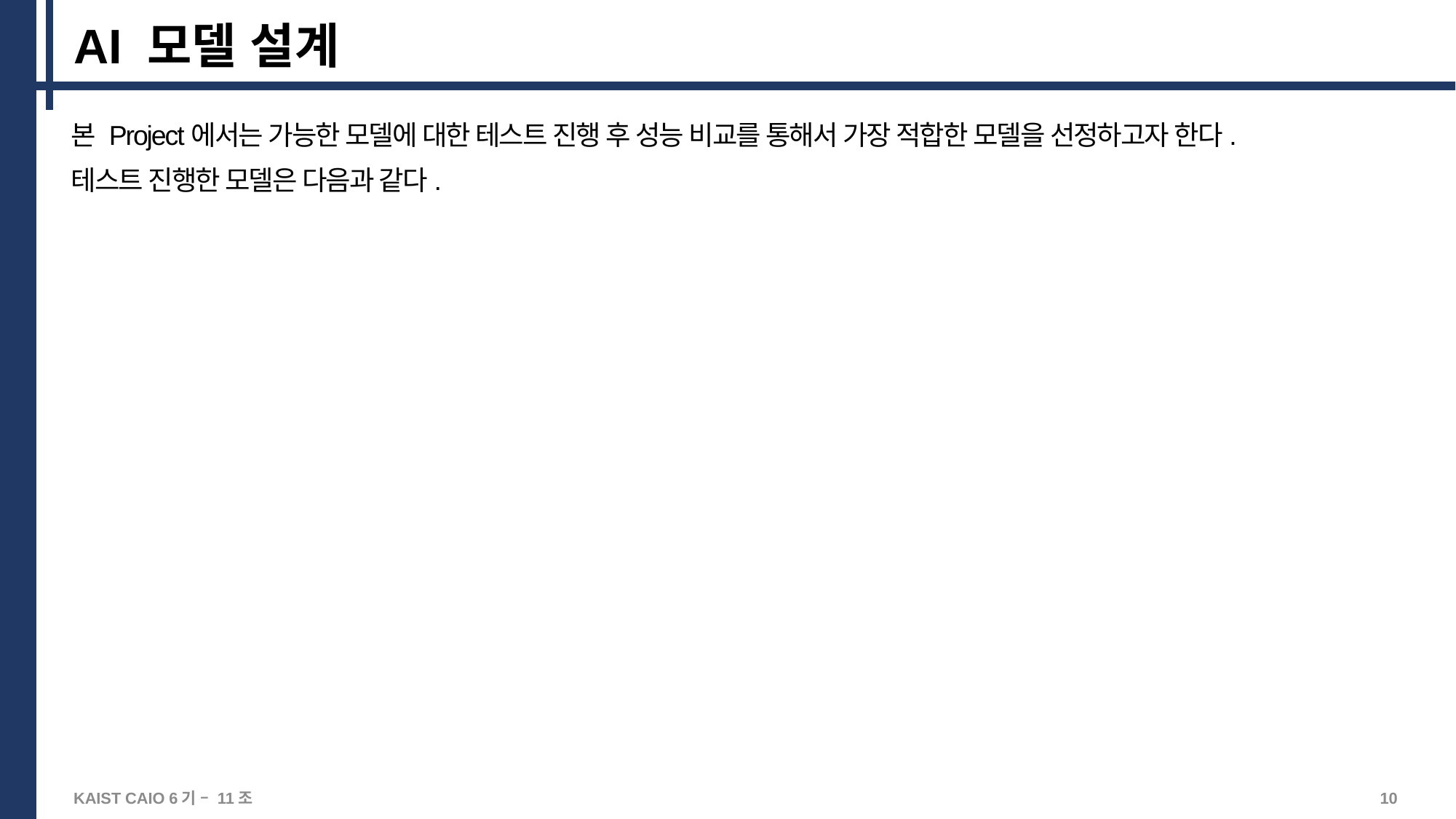

# AI 모델 설계
본 Project에서는 가능한 모델에 대한 테스트 진행 후 성능 비교를 통해서 가장 적합한 모델을 선정하고자 한다.
테스트 진행한 모델은 다음과 같다.

10
KAIST CAIO 6기 – 11조